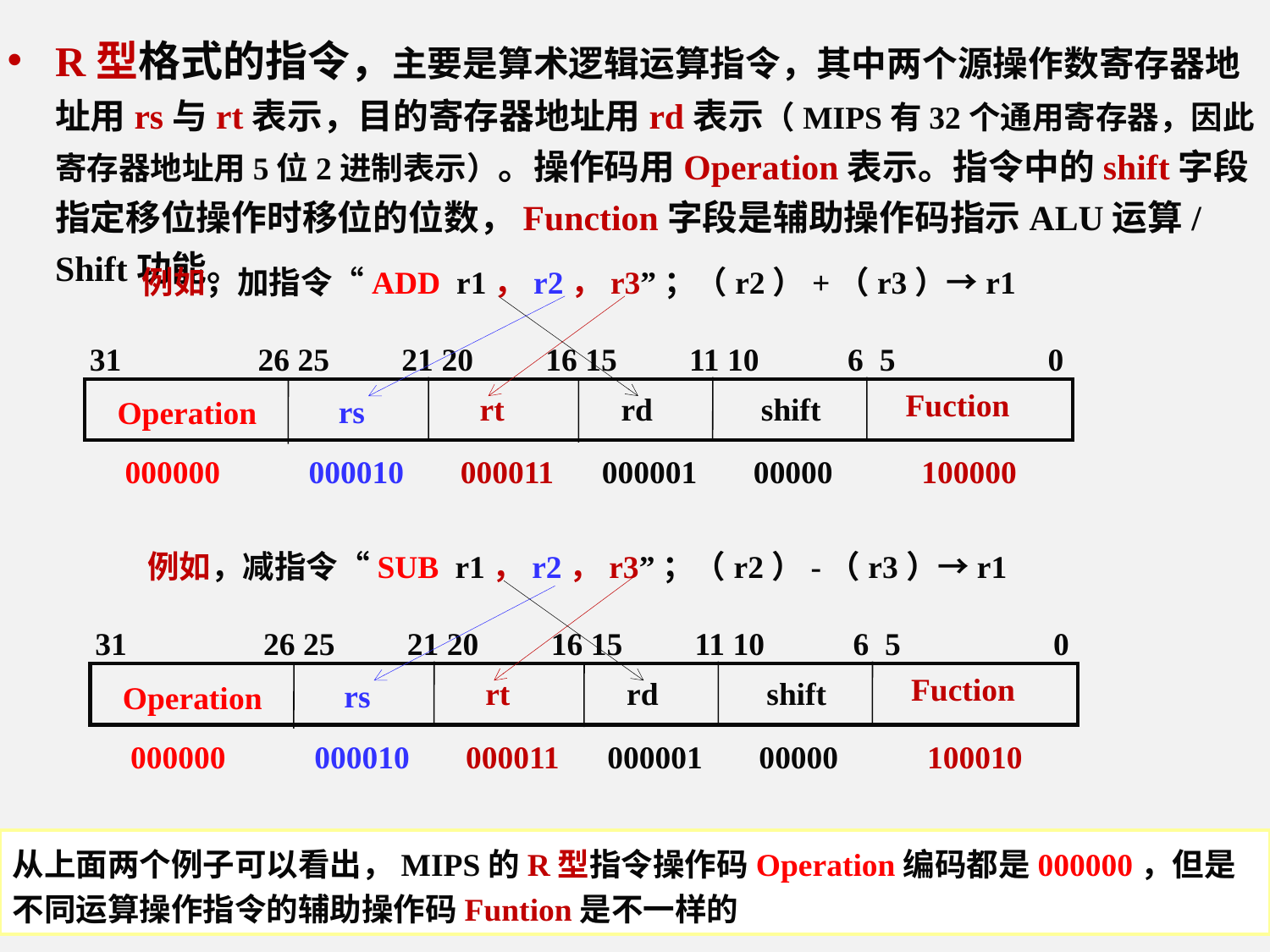

R型格式的指令，主要是算术逻辑运算指令，其中两个源操作数寄存器地址用rs与rt表示，目的寄存器地址用rd表示（MIPS有32个通用寄存器，因此寄存器地址用5位2进制表示）。操作码用Operation表示。指令中的shift字段指定移位操作时移位的位数，Function字段是辅助操作码指示ALU运算/Shift功能。
 例如，加指令“ADD  r1，r2，r3”；（r2）+（r3）→r1
31                 26 25         21 20         16 15         11 10           6  5                   0

Operation
Fuction

rt
rd
shift
rs
   000000           000010       000011      000001       00000           100000
 例如，减指令“SUB  r1，r2，r3”；（r2）-（r3）→r1
31                 26 25         21 20         16 15         11 10           6  5                   0

Operation
Fuction

rt
rd
shift
rs
   000000           000010       000011      000001       00000           100010
从上面两个例子可以看出，MIPS的R型指令操作码Operation编码都是000000，但是不同运算操作指令的辅助操作码Funtion是不一样的